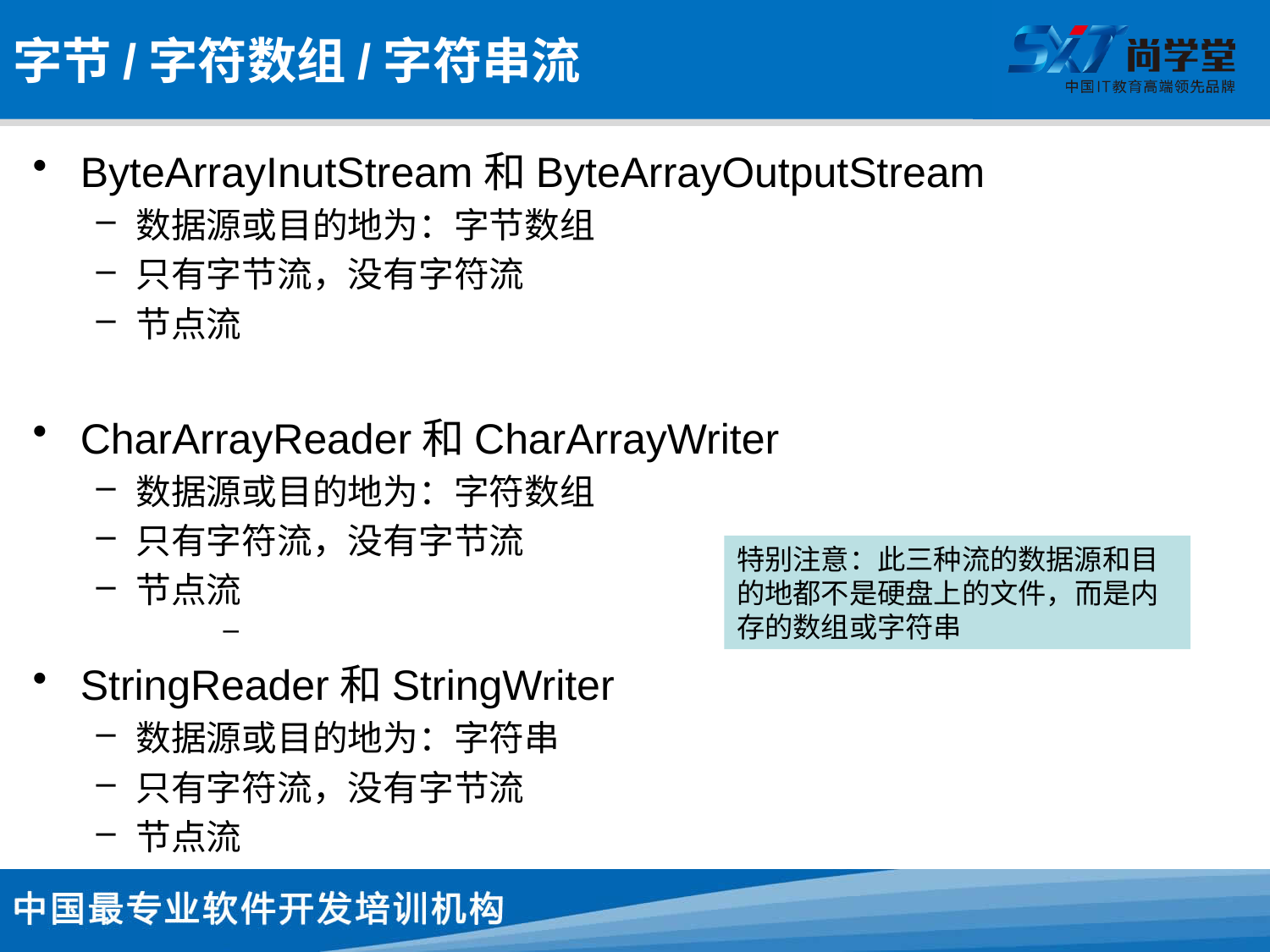

# 字节/字符数组/字符串流
ByteArrayInutStream和ByteArrayOutputStream
数据源或目的地为：字节数组
只有字节流，没有字符流
节点流

CharArrayReader和CharArrayWriter
数据源或目的地为：字符数组
只有字符流，没有字节流
节点流

StringReader和StringWriter
数据源或目的地为：字符串
只有字符流，没有字节流
节点流
特别注意：此三种流的数据源和目的地都不是硬盘上的文件，而是内存的数组或字符串